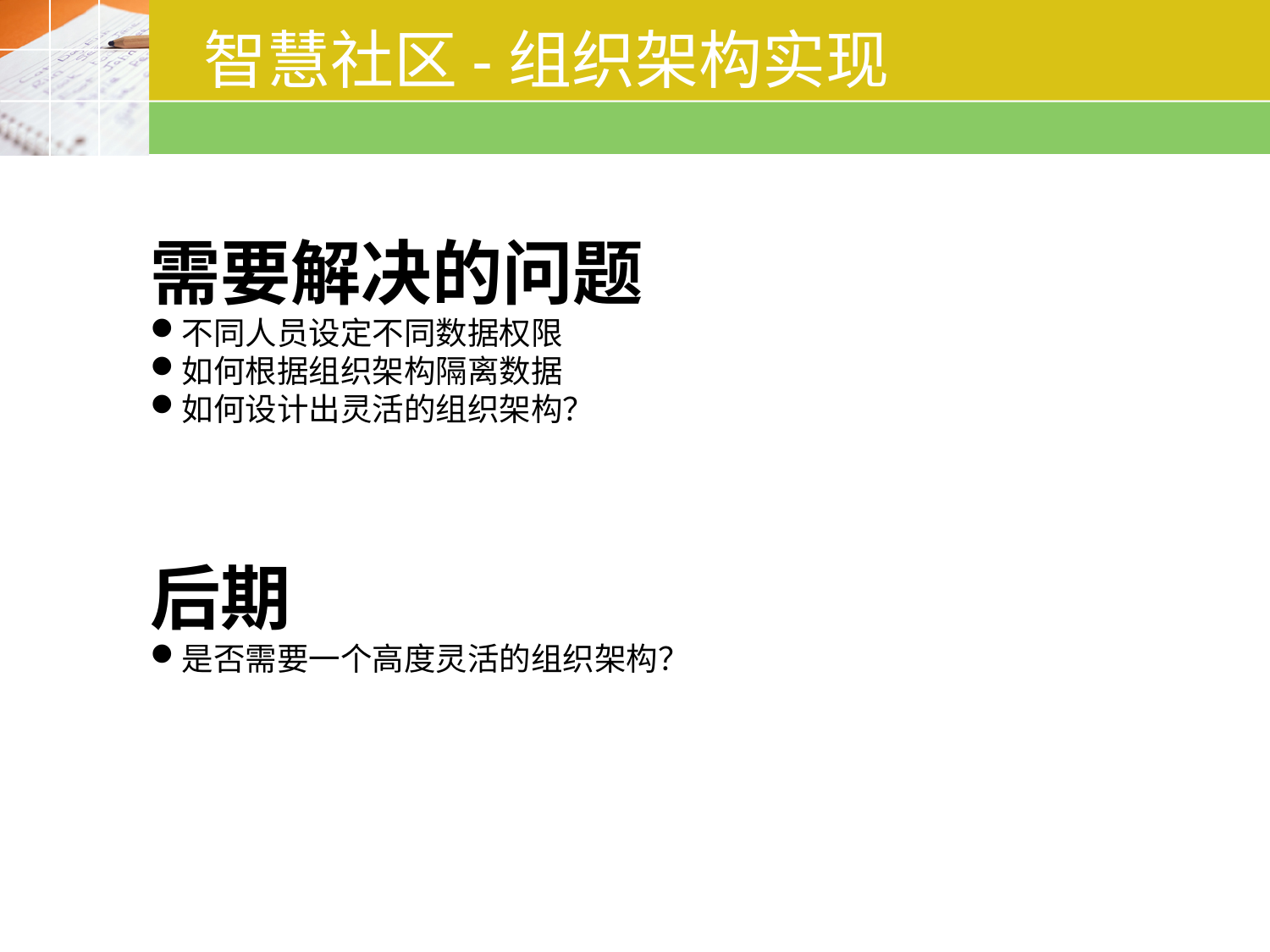

# 智慧社区-组织架构实现
需要解决的问题
不同人员设定不同数据权限
如何根据组织架构隔离数据
如何设计出灵活的组织架构？

后期
是否需要一个高度灵活的组织架构？

Click to add Text
Click to add Text
Click to add Text
Click to add Text
Click to add Text
Click to add Text
Click to add Text
Click to add Text
Click to add Text